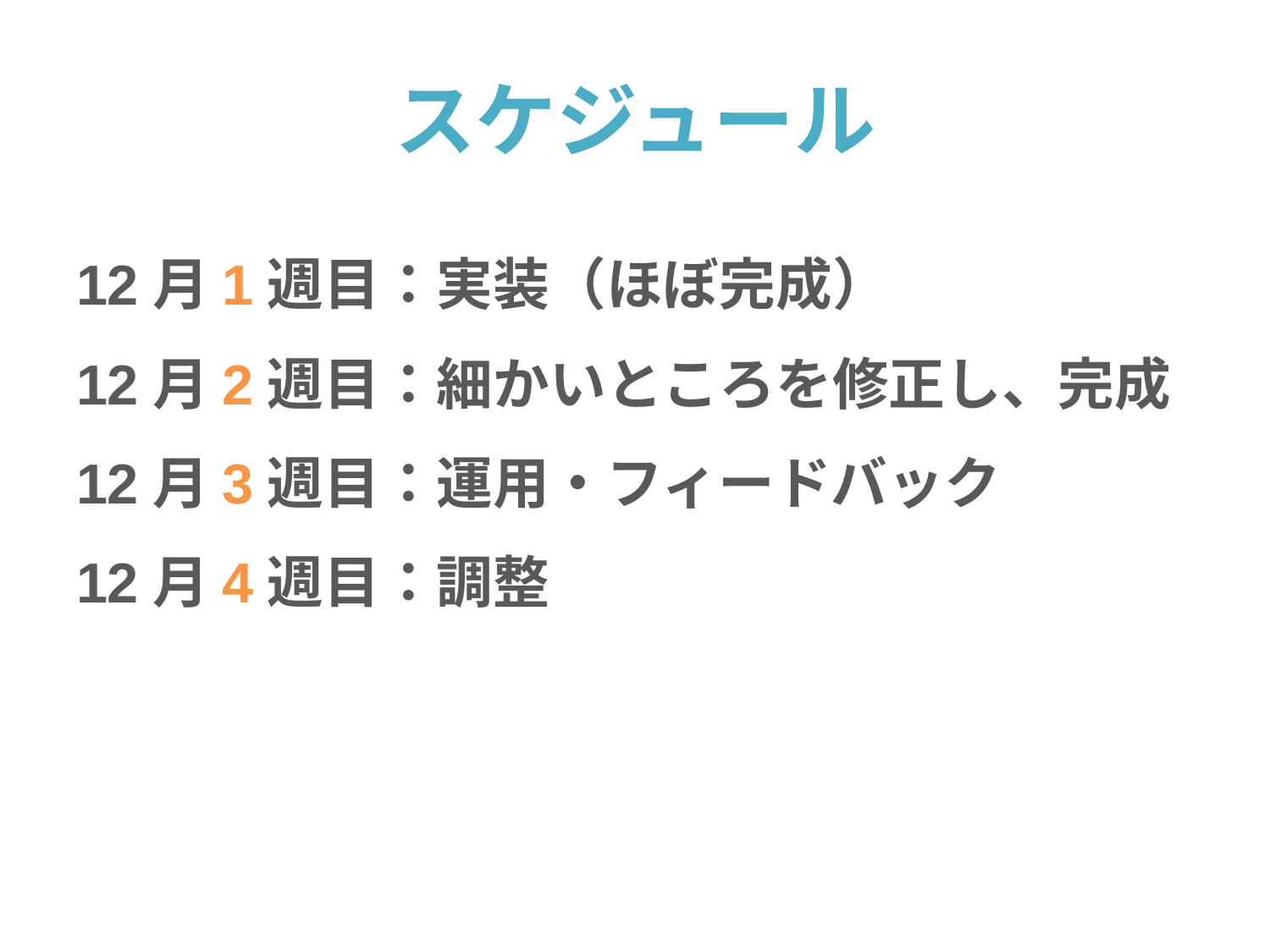

# スケジュール
12月1週目：実装（ほぼ完成）
12月2週目：細かいところを修正し、完成
12月3週目：運用・フィードバック
12月4週目：調整